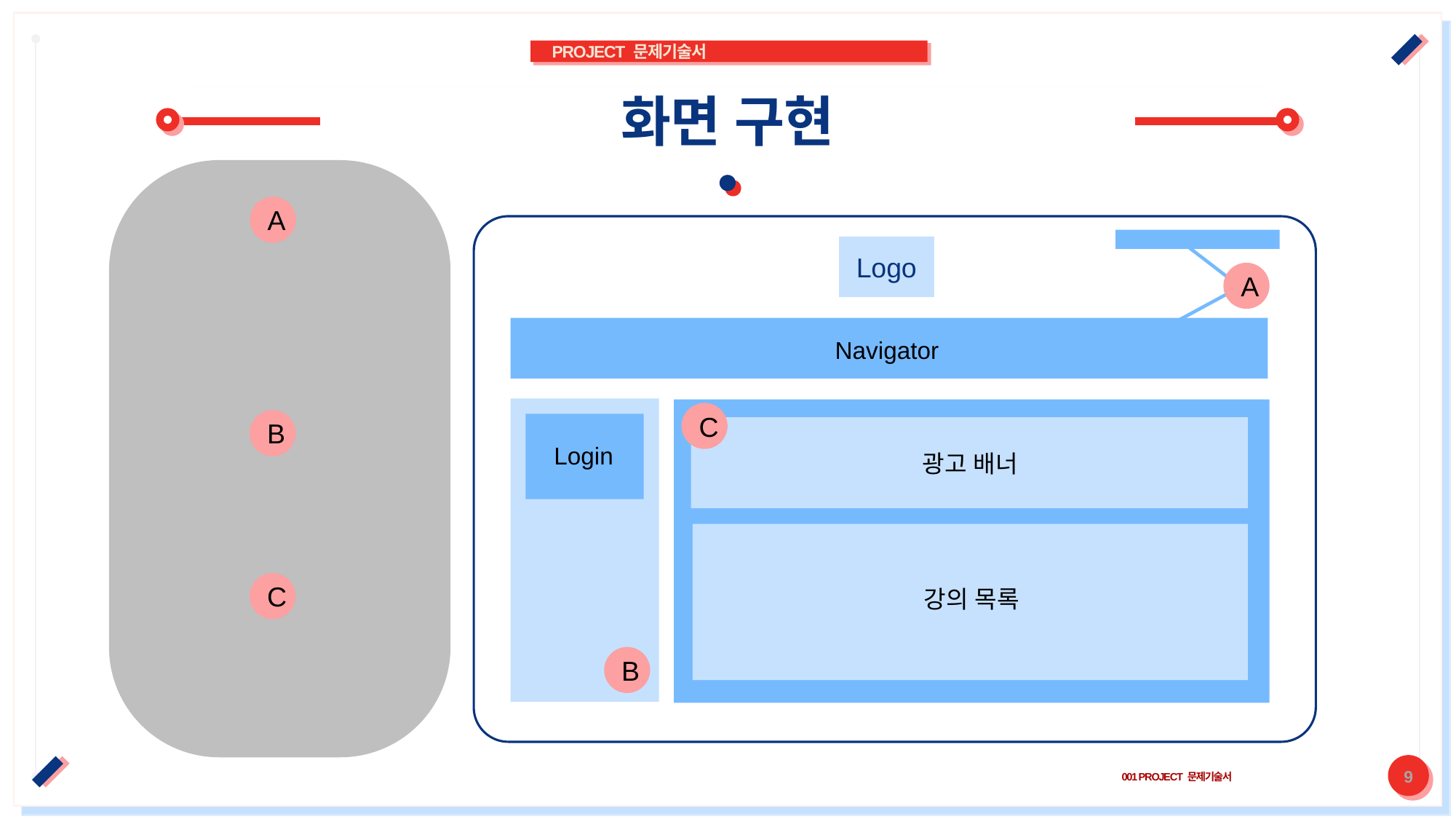

PROJECT 문제기술서
# 화면 구현

A

Logo
Home 연결
공지사항
강의 목록
리뷰 게시판
Q&A 게시판
A

Navigator

C
B

Login
광고 배너
로그인  및 회원가입
마이페이지
관리자 페이지

C
강의 목록
광고 배너
강의 목록
강의명 및 강사명
B
001 PROJECT 문제기술서
9